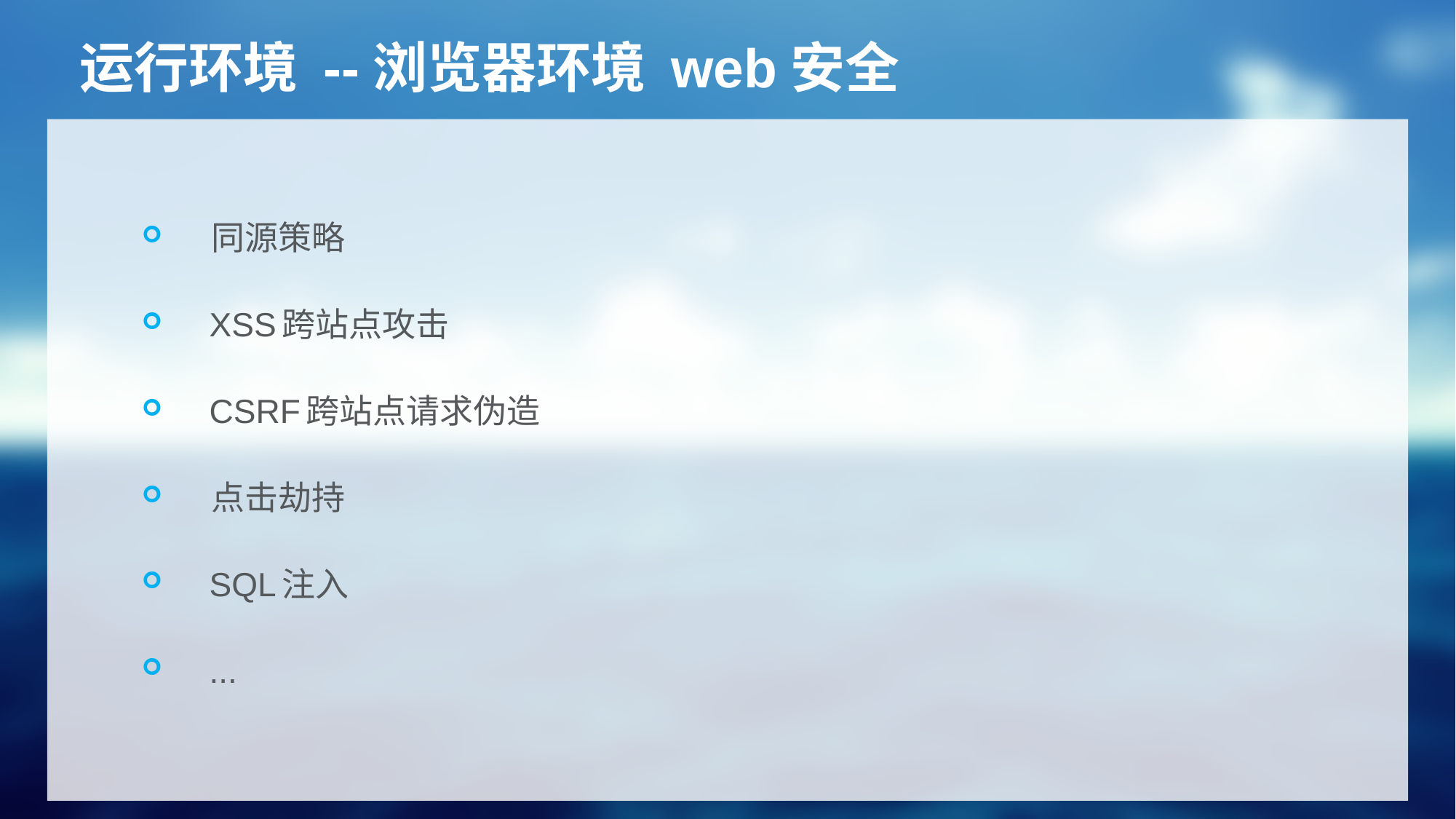

# 运行环境 --浏览器环境 web安全
  同源策略
  XSS跨站点攻击
  CSRF跨站点请求伪造
  点击劫持
  SQL注入
  ...